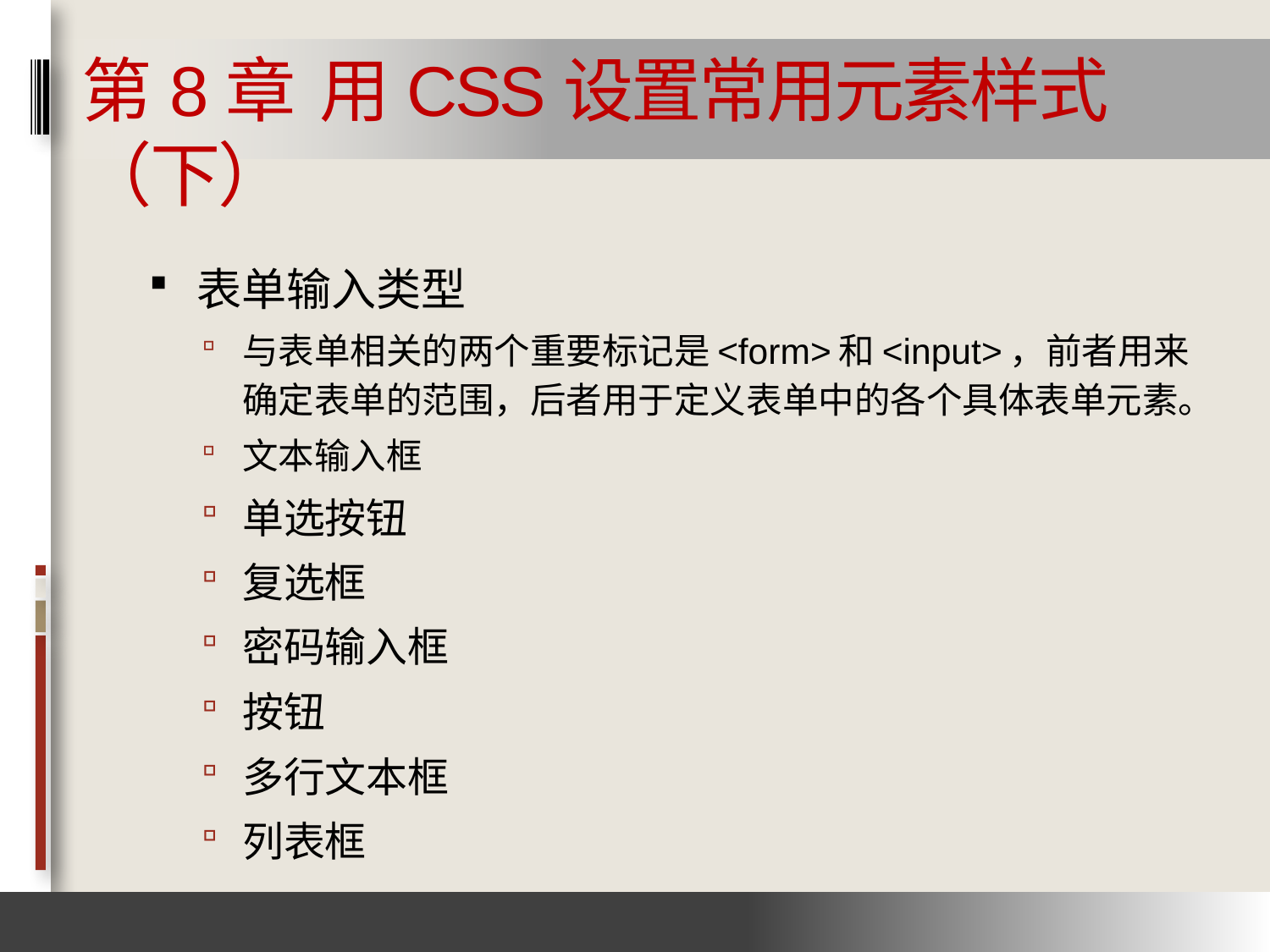

# 第8章  用CSS设置常用元素样式（下）
表单输入类型
与表单相关的两个重要标记是<form>和<input>，前者用来确定表单的范围，后者用于定义表单中的各个具体表单元素。
文本输入框
单选按钮
复选框
密码输入框
按钮
多行文本框
列表框